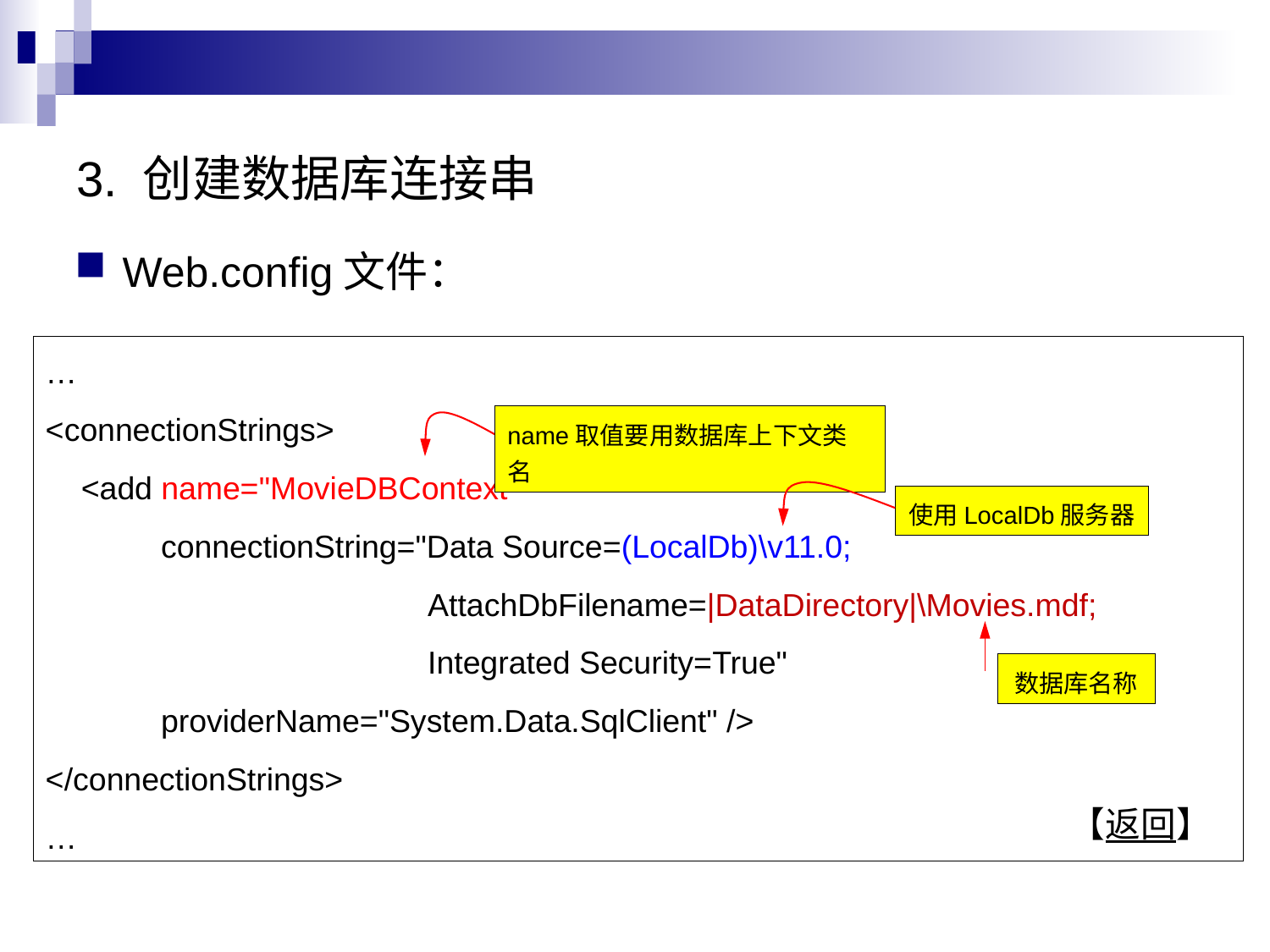

3. 创建数据库连接串
Web.config文件：
…
<connectionStrings>
    <add name="MovieDBContext"
             connectionString="Data Source=(LocalDb)\v11.0;
                                           AttachDbFilename=|DataDirectory|\Movies.mdf;
                                           Integrated Security=True"
             providerName="System.Data.SqlClient" />
</connectionStrings>
…
name取值要用数据库上下文类名

使用LocalDb服务器
数据库名称
【返回】